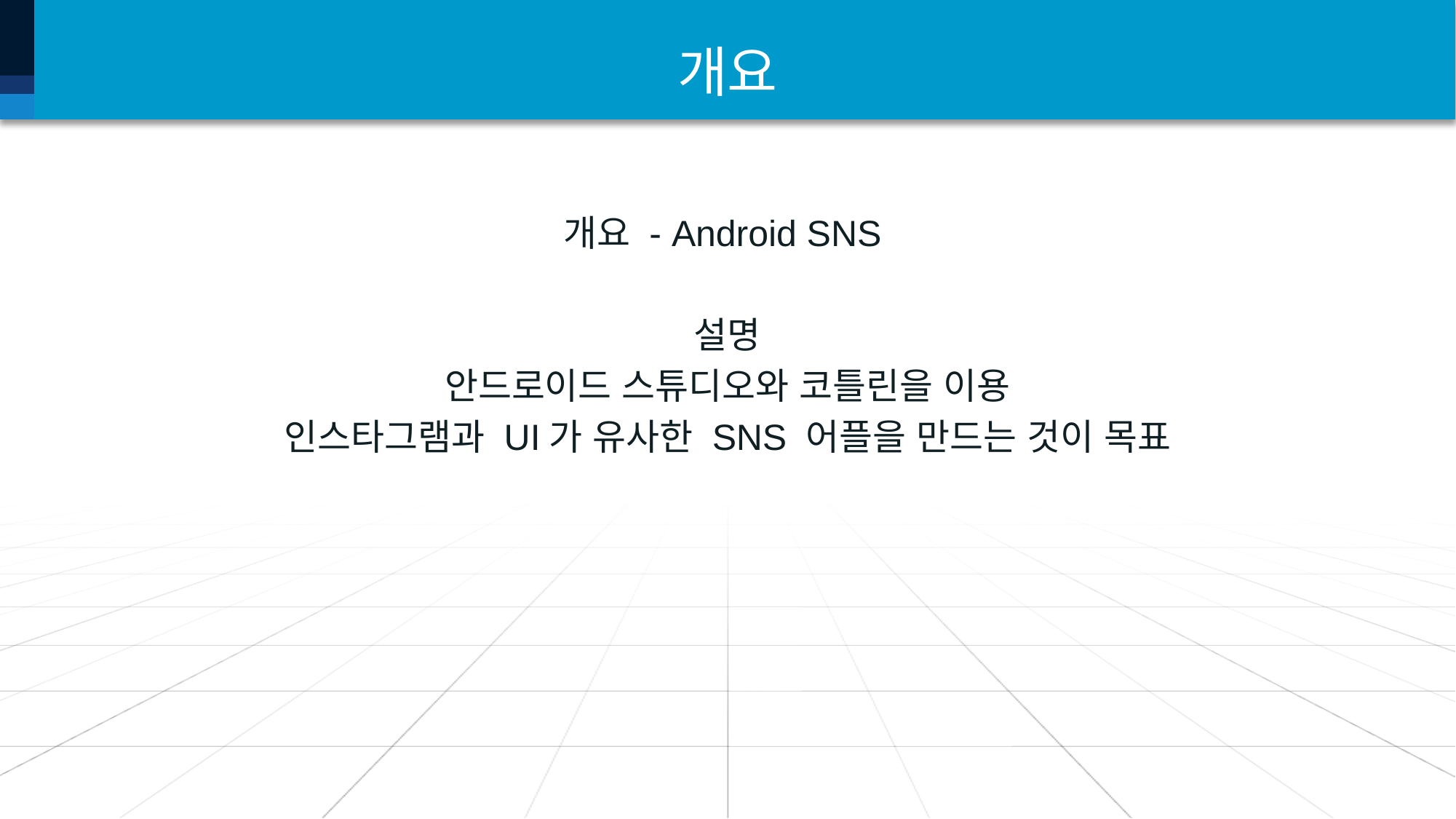

# 개요

개요 - Android SNS

설명
안드로이드 스튜디오와 코틀린을 이용
인스타그램과 UI가 유사한 SNS 어플을 만드는 것이 목표